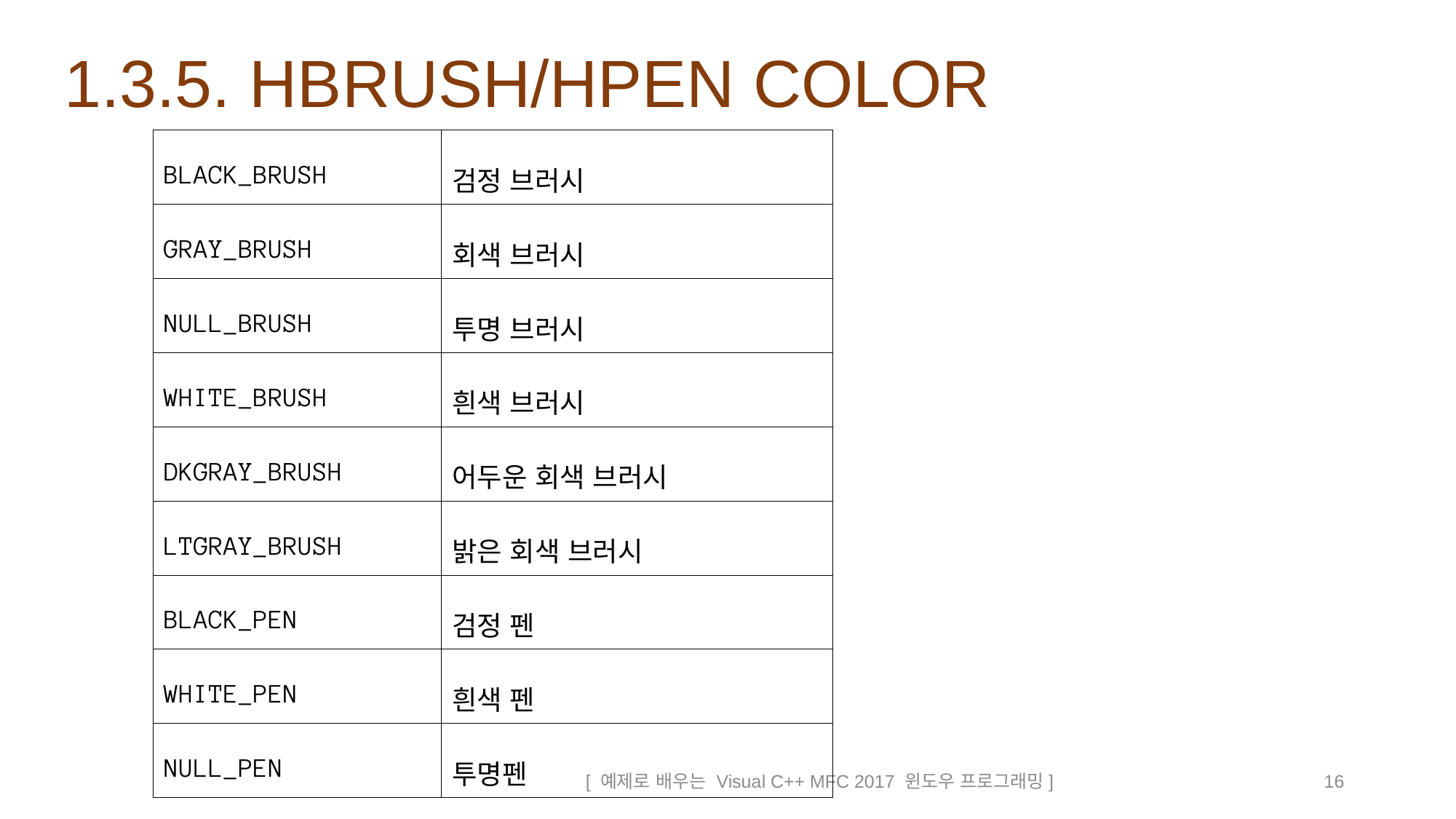

# 1.3.5. HBRUSH/HPEN COLOR
| BLACK\_BRUSH | 검정 브러시 |
| --- | --- |
| GRAY\_BRUSH | 회색 브러시 |
| NULL\_BRUSH | 투명 브러시 |
| WHITE\_BRUSH | 흰색 브러시 |
| DKGRAY\_BRUSH | 어두운 회색 브러시 |
| LTGRAY\_BRUSH | 밝은 회색 브러시 |
| BLACK\_PEN | 검정 펜 |
| WHITE\_PEN | 흰색 펜 |
| NULL\_PEN | 투명펜 |
[ 예제로 배우는 Visual C++ MFC 2017 윈도우 프로그래밍]
16